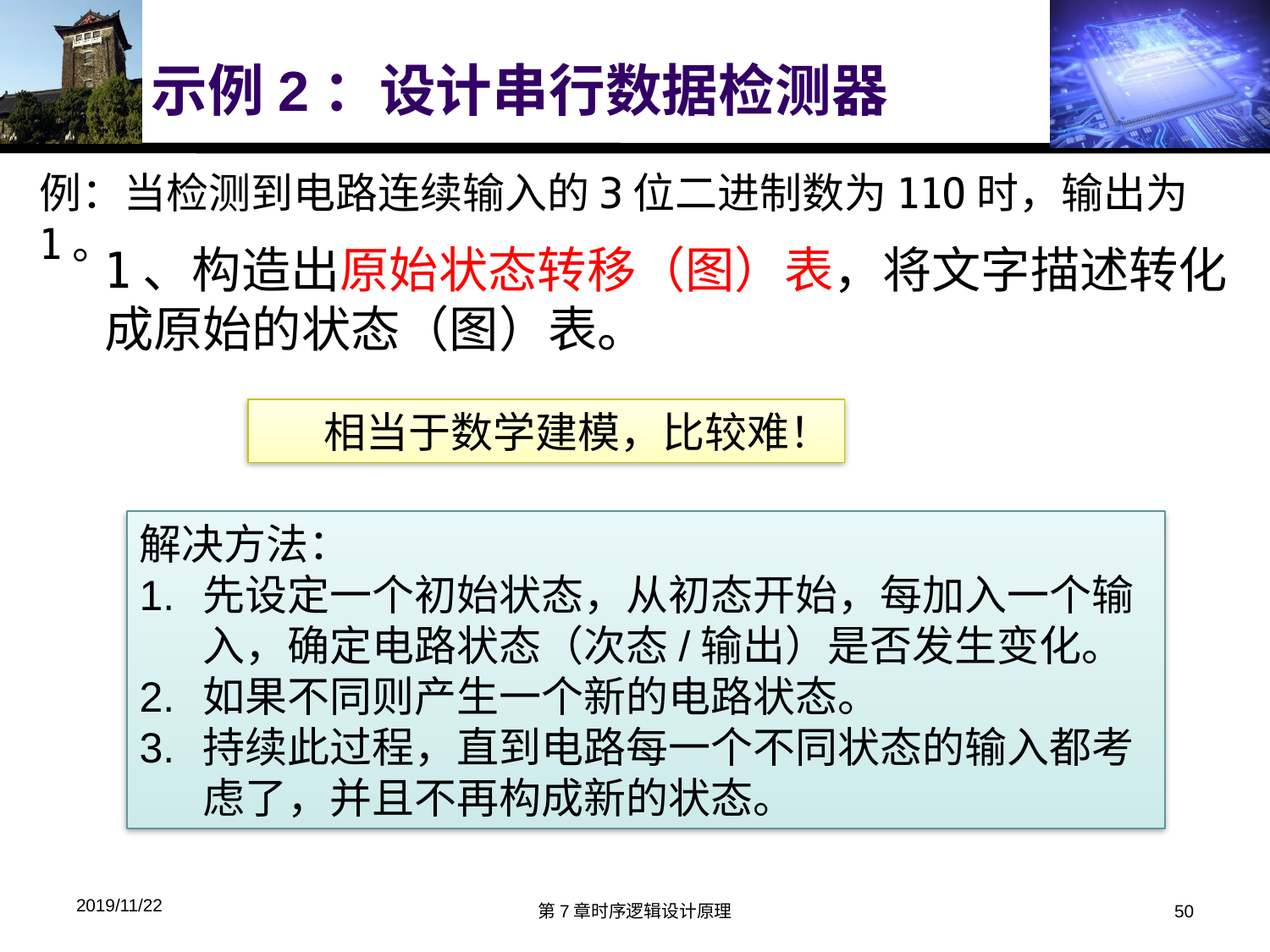

# 示例2：设计串行数据检测器
例：当检测到电路连续输入的3位二进制数为110时，输出为1。
1、构造出原始状态转移（图）表，将文字描述转化成原始的状态（图）表。
相当于数学建模，比较难！
解决方法：
先设定一个初始状态，从初态开始，每加入一个输入，确定电路状态（次态/输出）是否发生变化。
如果不同则产生一个新的电路状态。
持续此过程，直到电路每一个不同状态的输入都考虑了，并且不再构成新的状态。
2019/11/22
第7章时序逻辑设计原理
50